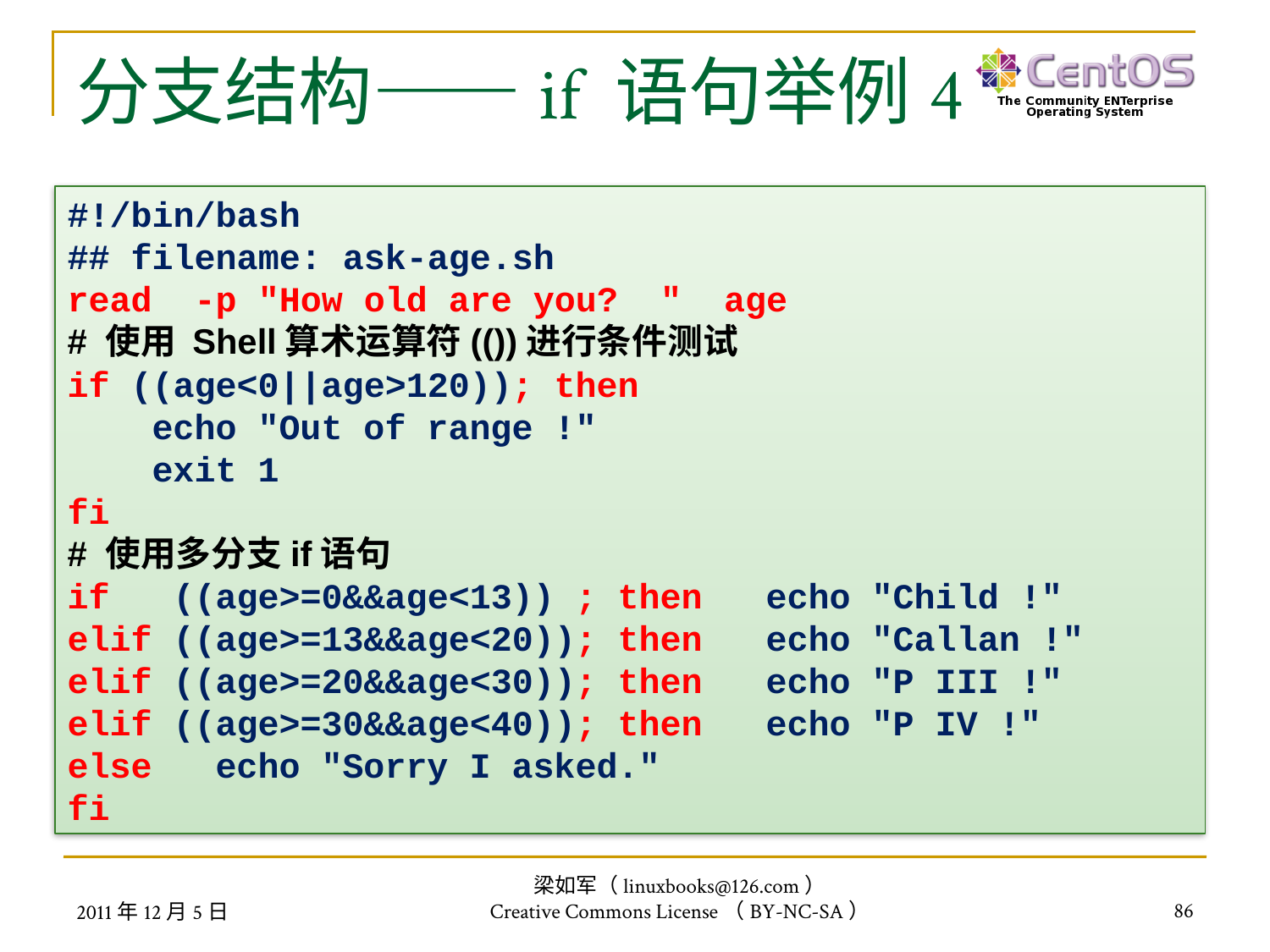

# 分支结构——if 语句举例4
#!/bin/bash
## filename: ask-age.sh
read  -p "How old are you?  "  age
# 使用 Shell算术运算符(())进行条件测试
if ((age<0||age>120)); then
    echo "Out of range !"
    exit 1
fi
# 使用多分支if语句
if   ((age>=0&&age<13)) ; then   echo "Child !"
elif ((age>=13&&age<20)); then   echo "Callan !"
elif ((age>=20&&age<30)); then   echo "P III !"
elif ((age>=30&&age<40)); then   echo "P IV !"
else   echo "Sorry I asked."
fi
梁如军（linuxbooks@126.com）
Creative Commons License（BY-NC-SA）
2011年12月5日
86